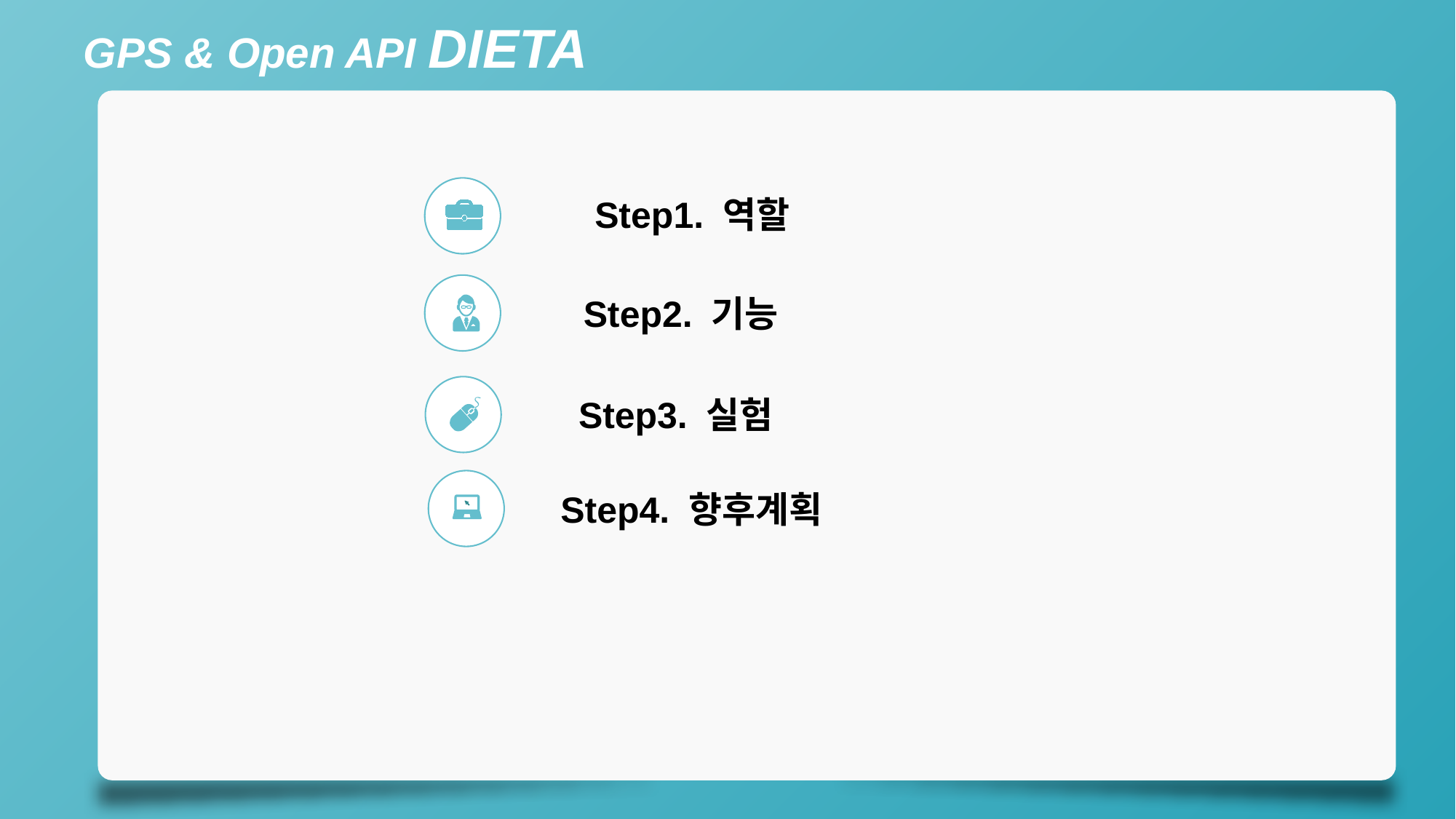

GPS & Open API DIETA

Step1. 역할

Step2. 기능

Step3. 실험

Step4. 향후계획